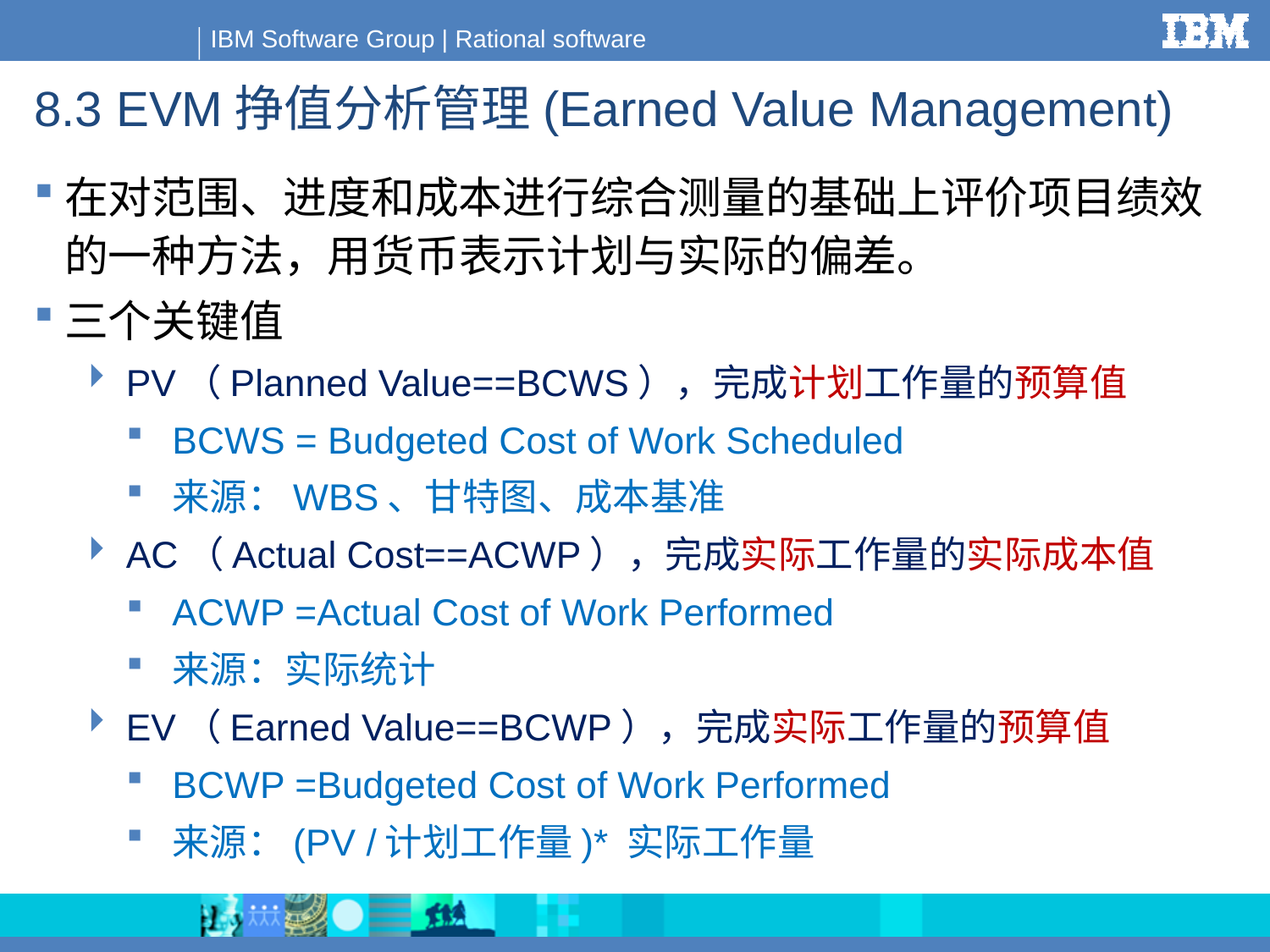

# 8.3 EVM挣值分析管理(Earned Value Management)
在对范围、进度和成本进行综合测量的基础上评价项目绩效的一种方法，用货币表示计划与实际的偏差。
三个关键值
PV（Planned Value==BCWS），完成计划工作量的预算值
BCWS = Budgeted Cost of Work Scheduled
来源：WBS、甘特图、成本基准
AC（Actual Cost==ACWP），完成实际工作量的实际成本值
ACWP =Actual Cost of Work Performed
来源：实际统计
EV（Earned Value==BCWP），完成实际工作量的预算值
BCWP =Budgeted Cost of Work Performed
来源：(PV /计划工作量)* 实际工作量